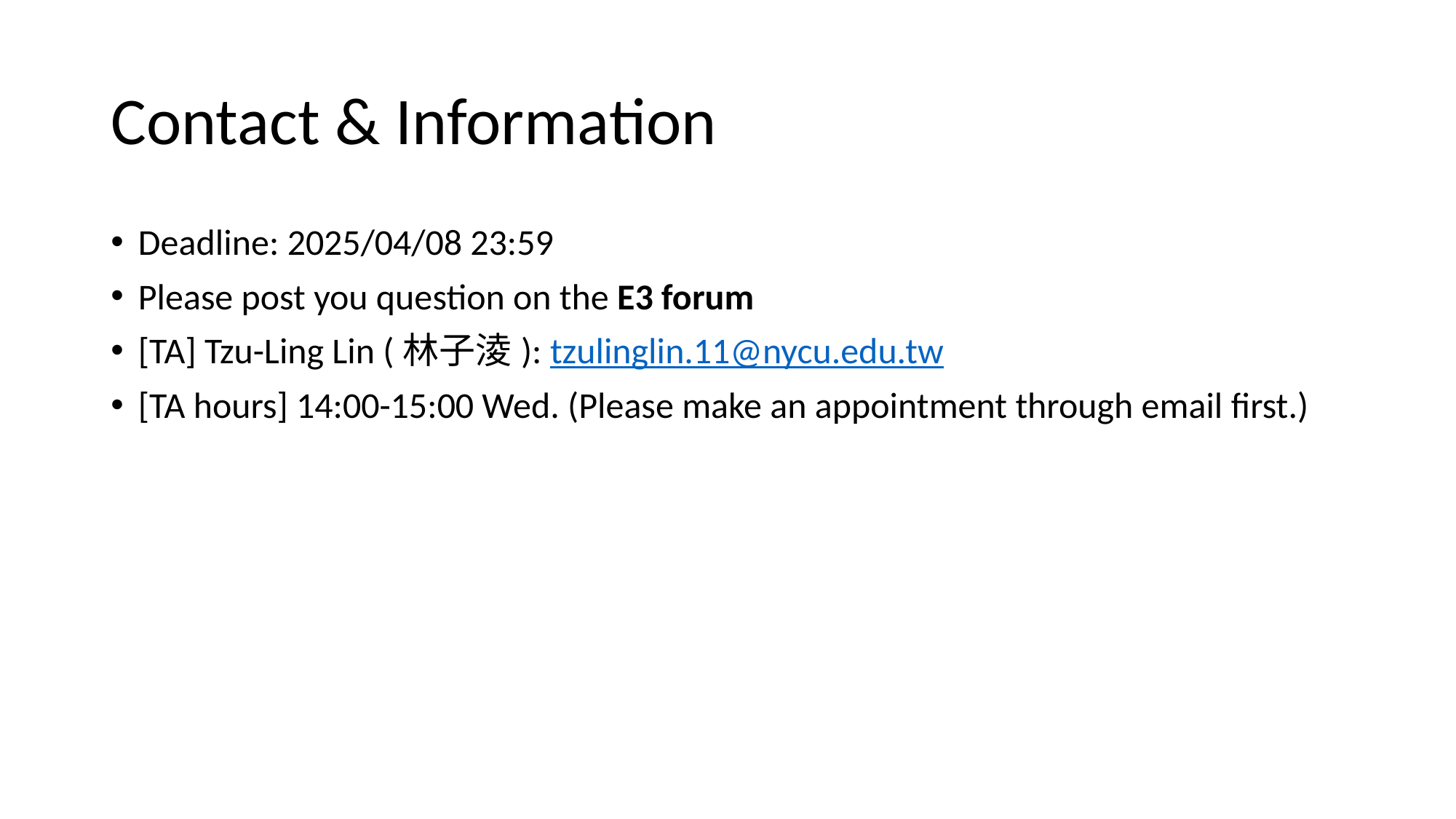

# Contact & Information
Deadline: 2025/04/08 23:59
Please post you question on the E3 forum
[TA] Tzu-Ling Lin (林子淩): tzulinglin.11@nycu.edu.tw
[TA hours] 14:00-15:00 Wed. (Please make an appointment through email first.)